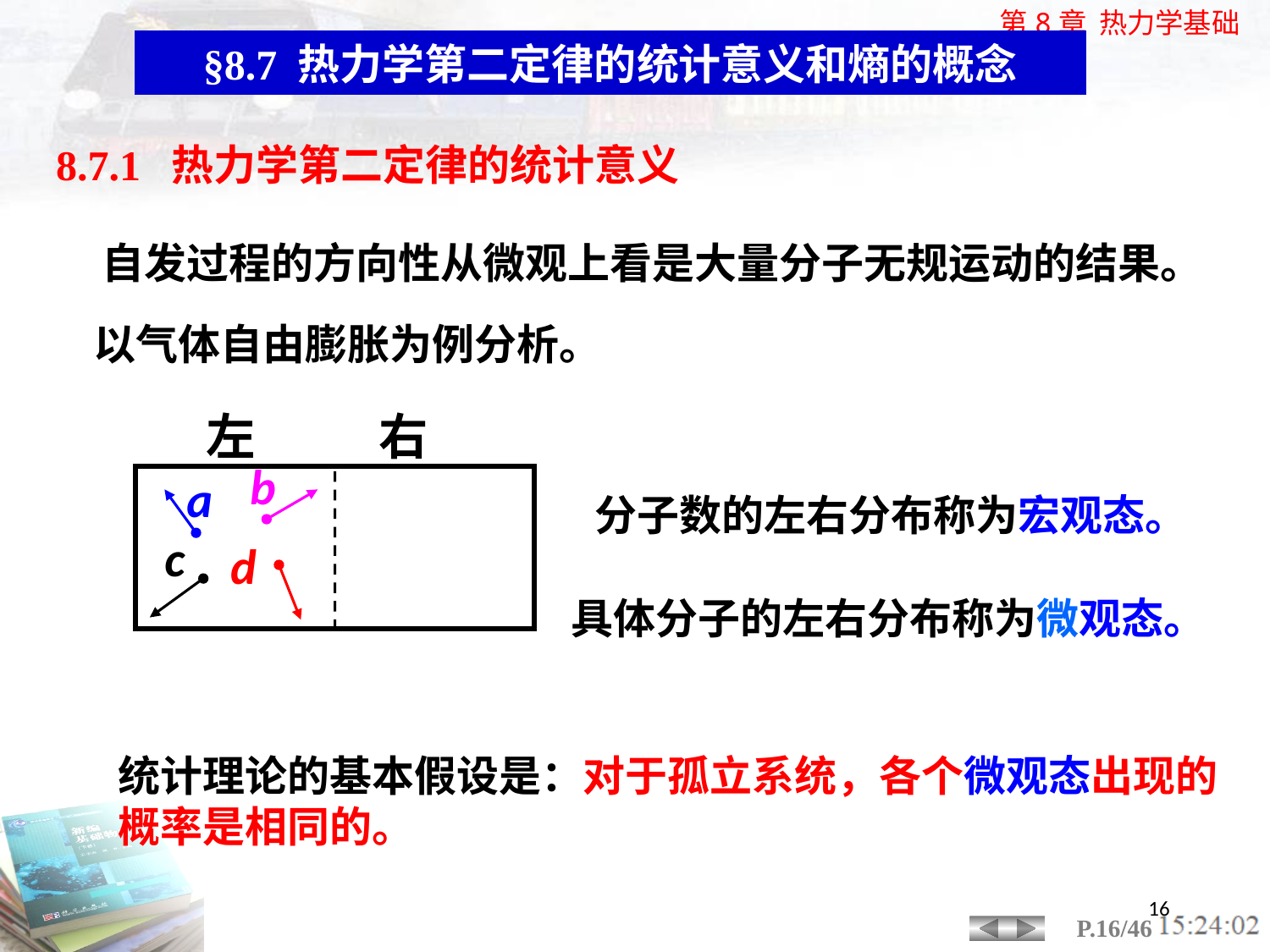

§8.7 热力学第二定律的统计意义和熵的概念
8.7.1  热力学第二定律的统计意义
    自发过程的方向性从微观上看是大量分子无规运动的结果。
以气体自由膨胀为例分析。
左           右
b
a

c
d

    分子数的左右分布称为宏观态。
具体分子的左右分布称为微观态。
统计理论的基本假设是：对于孤立系统，各个微观态出现的概率是相同的。
16